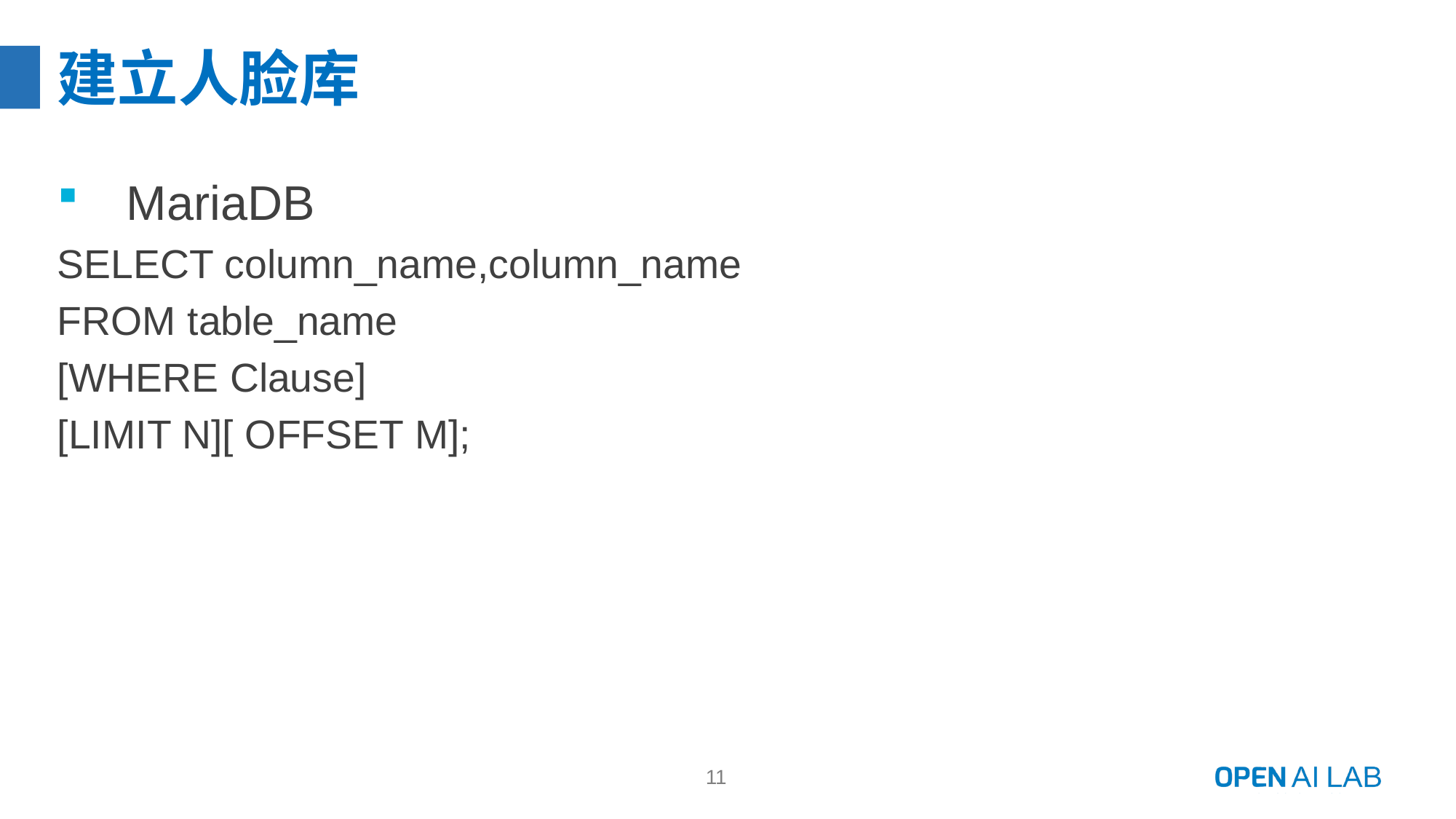

# 建立人脸库

  MariaDB
SELECT column_name,column_name
FROM table_name
[WHERE Clause]
[LIMIT N][ OFFSET M];